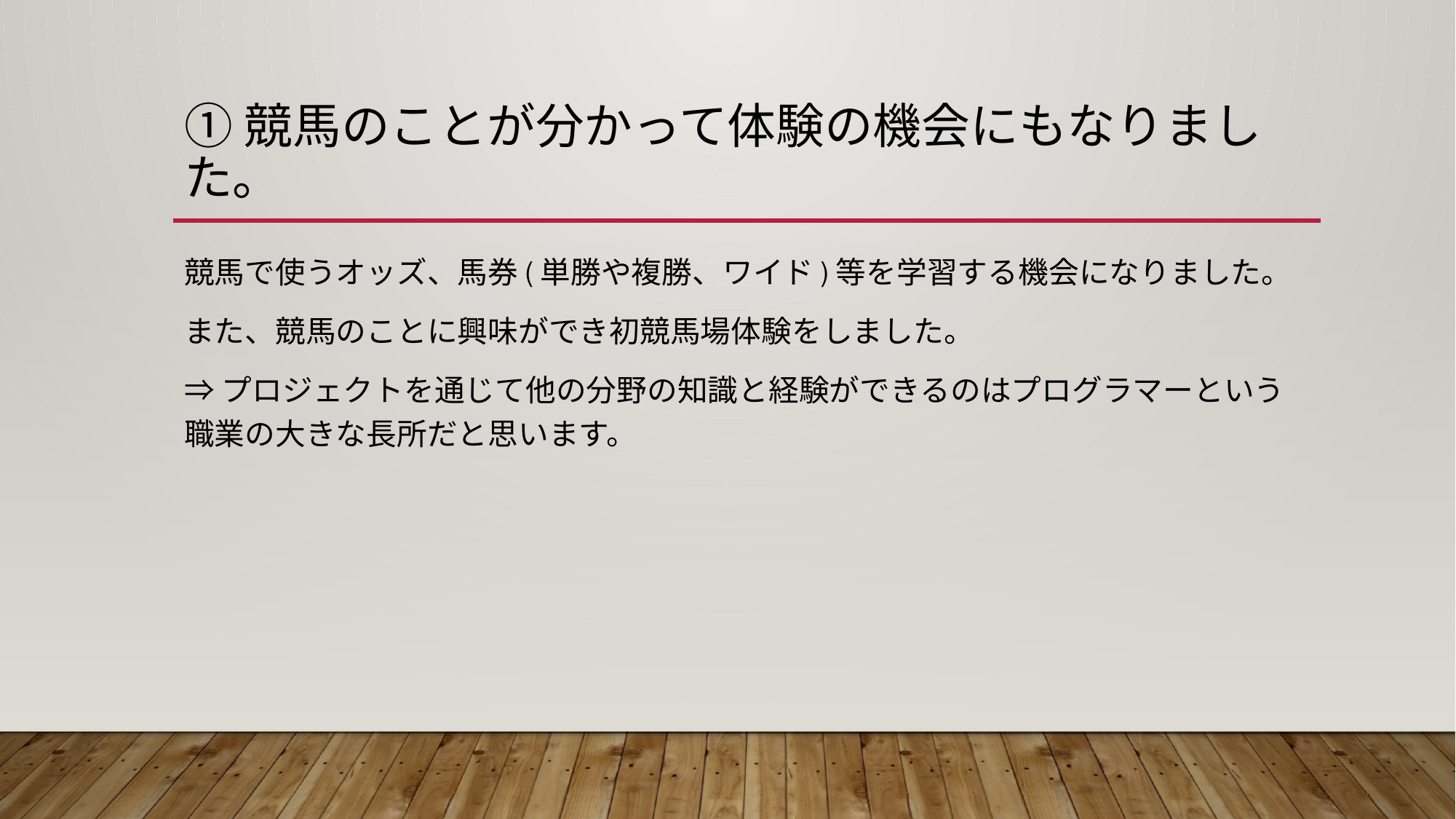

# ①競馬のことが分かって体験の機会にもなりました。
競馬で使うオッズ、馬券(単勝や複勝、ワイド)等を学習する機会になりました。
また、競馬のことに興味ができ初競馬場体験をしました。
⇒プロジェクトを通じて他の分野の知識と経験ができるのはプログラマーという職業の大きな長所だと思います。